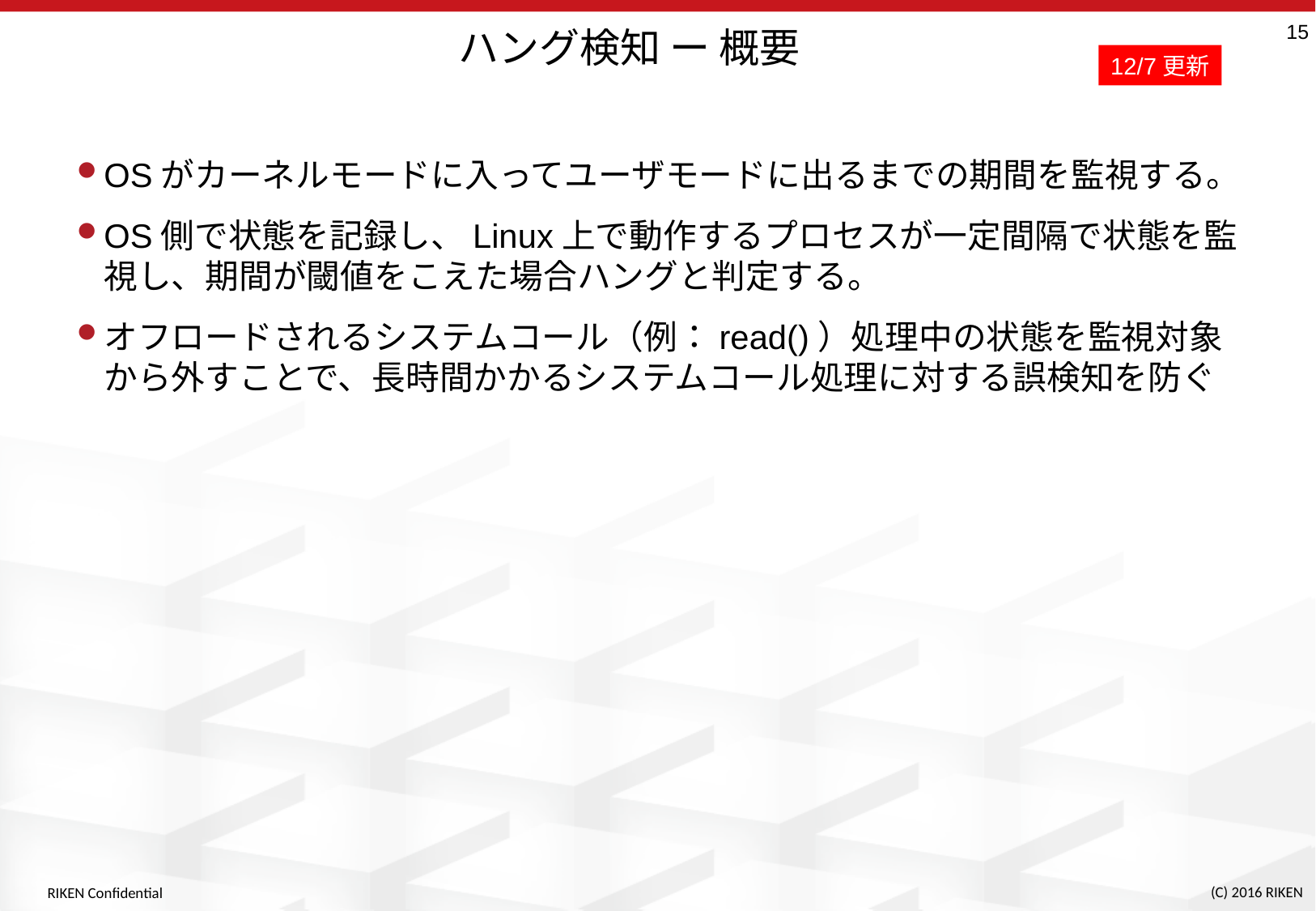

15
# ハング検知 ー 概要
12/7更新
OSがカーネルモードに入ってユーザモードに出るまでの期間を監視する。
OS側で状態を記録し、Linux上で動作するプロセスが一定間隔で状態を監視し、期間が閾値をこえた場合ハングと判定する。
オフロードされるシステムコール（例：read()）処理中の状態を監視対象から外すことで、長時間かかるシステムコール処理に対する誤検知を防ぐ

RIKEN Confidential
(C) 2016 RIKEN